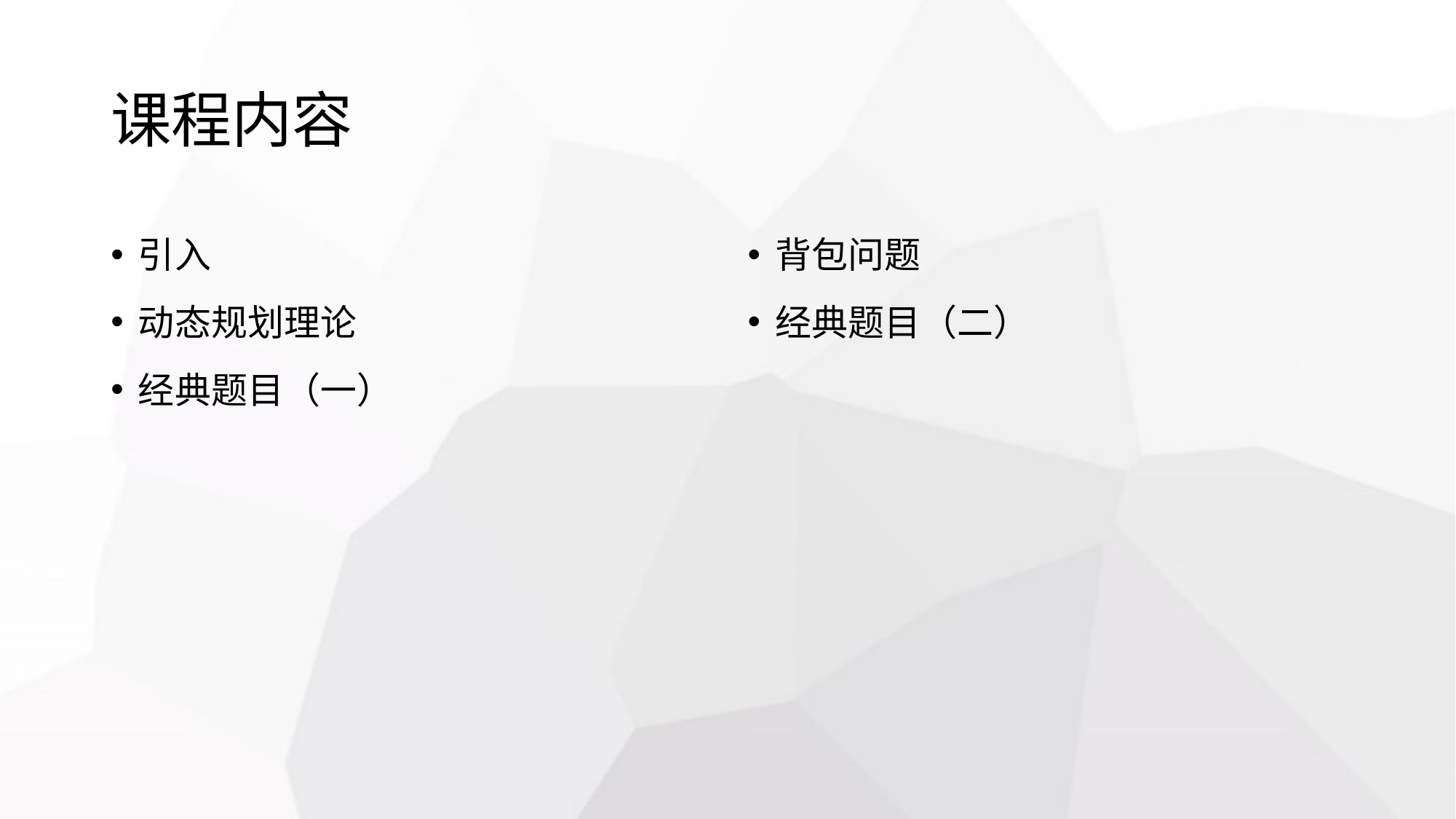

# 课程内容
引入
动态规划理论
经典题目（一）
背包问题
经典题目（二）